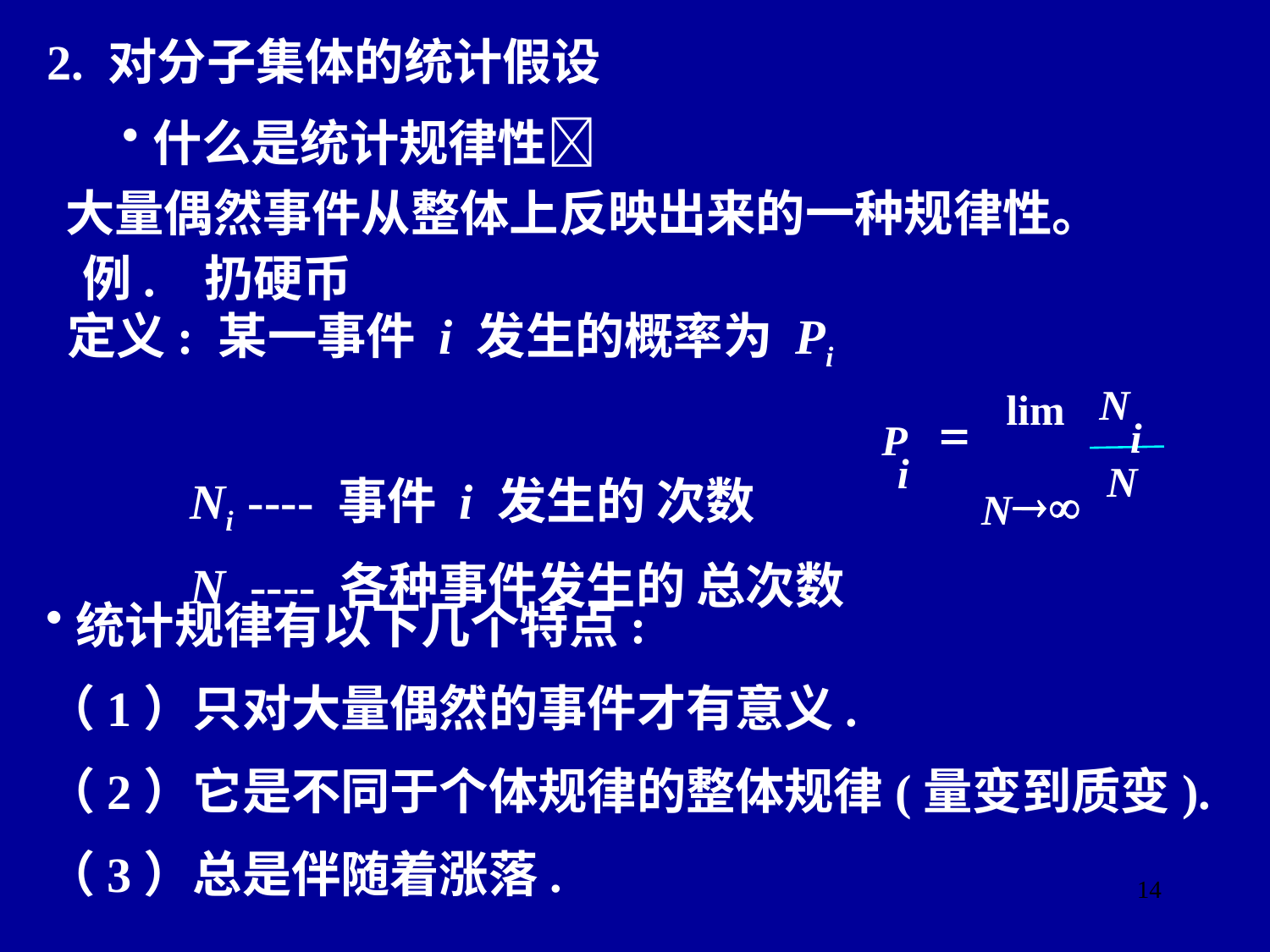

2. 对分子集体的统计假设
什么是统计规律性?
大量偶然事件从整体上反映出来的一种规律性。
例.   扔硬币
定义: 某一事件 i 发生的概率为 Pi
          Ni  ---- 事件 i 发生的 次数
          N  ---- 各种事件发生的 总次数

N
lim
=
i
P

i
N
∞
→
N
统计规律有以下几个特点:
（1）只对大量偶然的事件才有意义.
（2）它是不同于个体规律的整体规律(量变到质变).
（3）总是伴随着涨落.
14